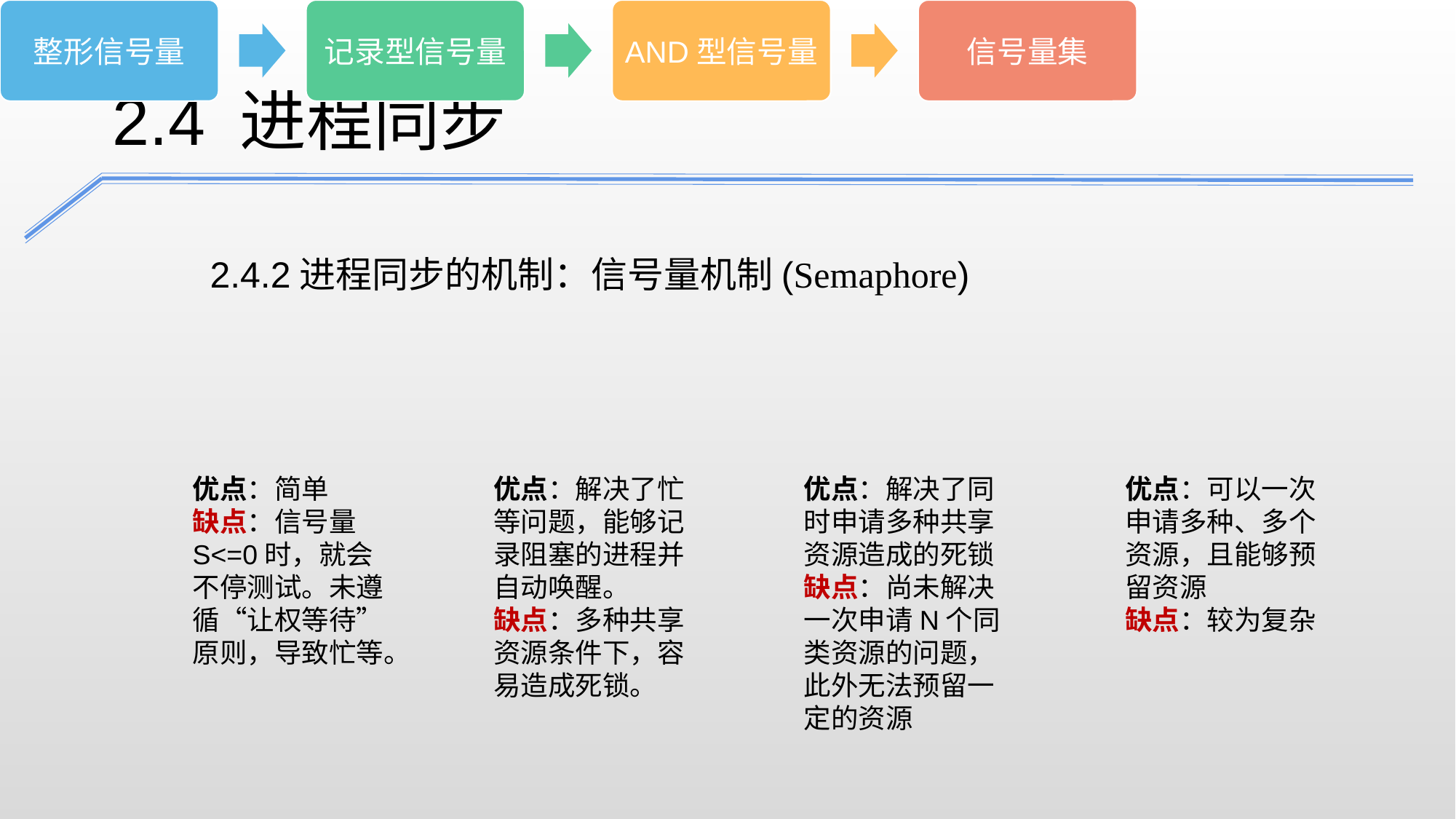

2.4 进程同步
2.4.2进程同步的机制：信号量机制(Semaphore)
整形信号量

记录型信号量

AND型信号量

信号量集
优点：简单
缺点：信号量S<=0时，就会不停测试。未遵循“让权等待”原则，导致忙等。
优点：解决了忙等问题，能够记录阻塞的进程并自动唤醒。
缺点：多种共享资源条件下，容易造成死锁。
优点：解决了同时申请多种共享资源造成的死锁
缺点：尚未解决一次申请N个同类资源的问题，此外无法预留一定的资源
优点：可以一次申请多种、多个资源，且能够预留资源
缺点：较为复杂